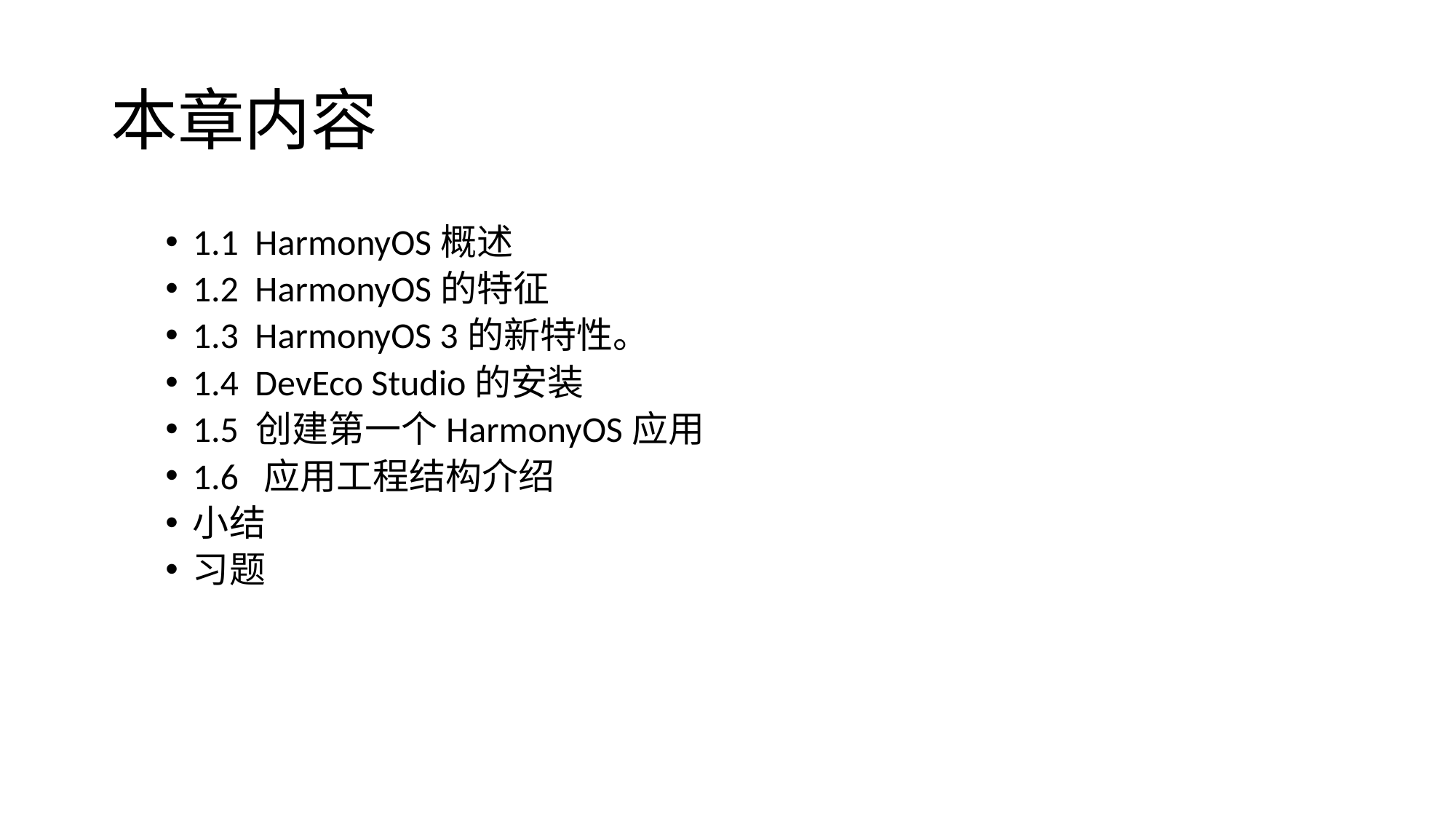

# 本章内容
1.1  HarmonyOS概述
1.2  HarmonyOS的特征
1.3  HarmonyOS 3的新特性。
1.4  DevEco Studio的安装
1.5 创建第一个HarmonyOS应用
1.6  应用工程结构介绍
小结
习题